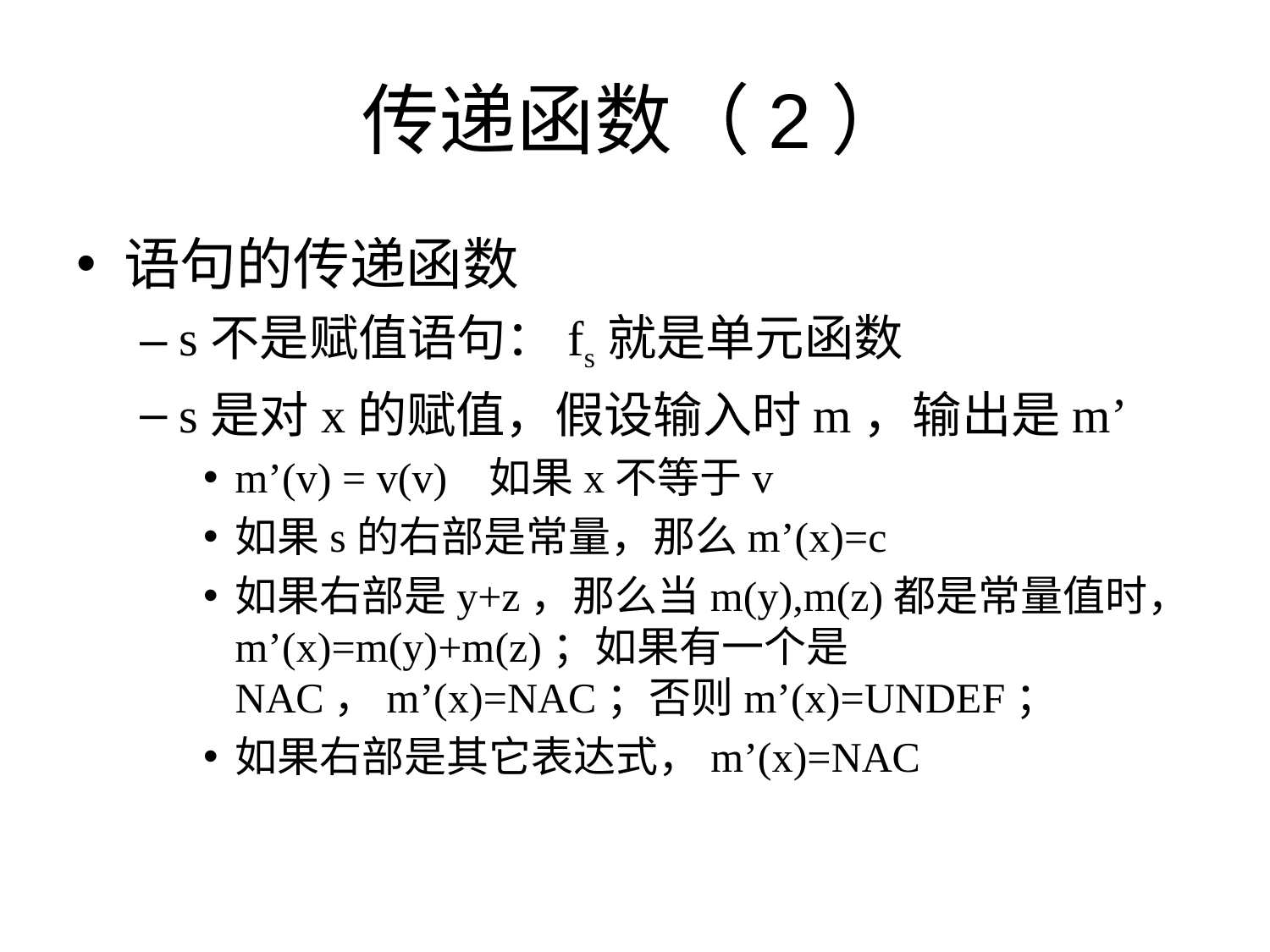

# 传递函数（2）
语句的传递函数
s不是赋值语句：fs就是单元函数
s是对x的赋值，假设输入时m，输出是m’
m’(v) = v(v) 	如果x不等于v
如果s的右部是常量，那么m’(x)=c
如果右部是y+z，那么当m(y),m(z)都是常量值时，m’(x)=m(y)+m(z)；如果有一个是NAC，m’(x)=NAC；否则m’(x)=UNDEF；
如果右部是其它表达式，m’(x)=NAC